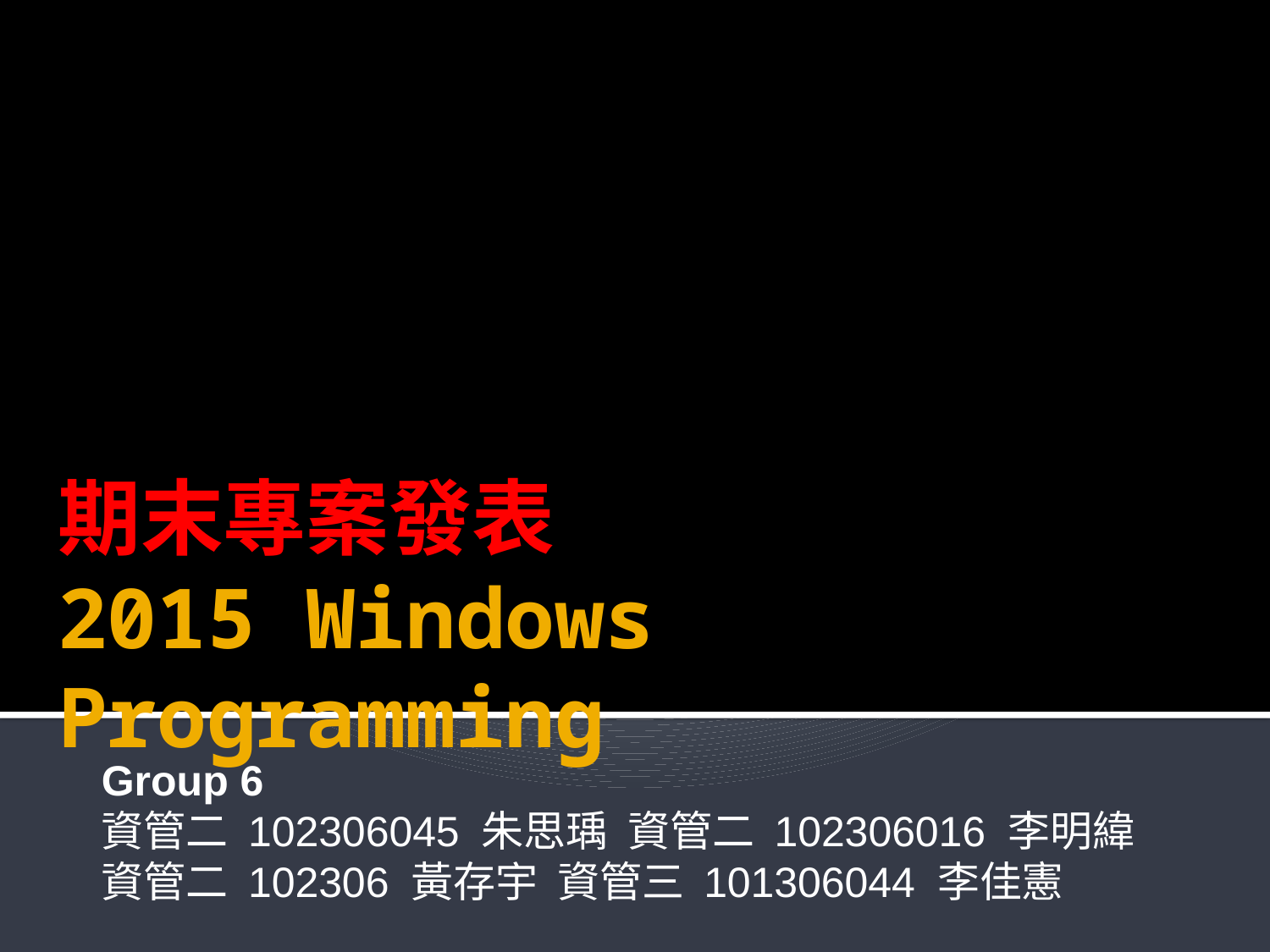

# 期末專案發表 2015 Windows Programming
Group 6
資管二 102306045 朱思瑀  資管二 102306016 李明緯
資管二 102306 黃存宇  資管三 101306044 李佳憲